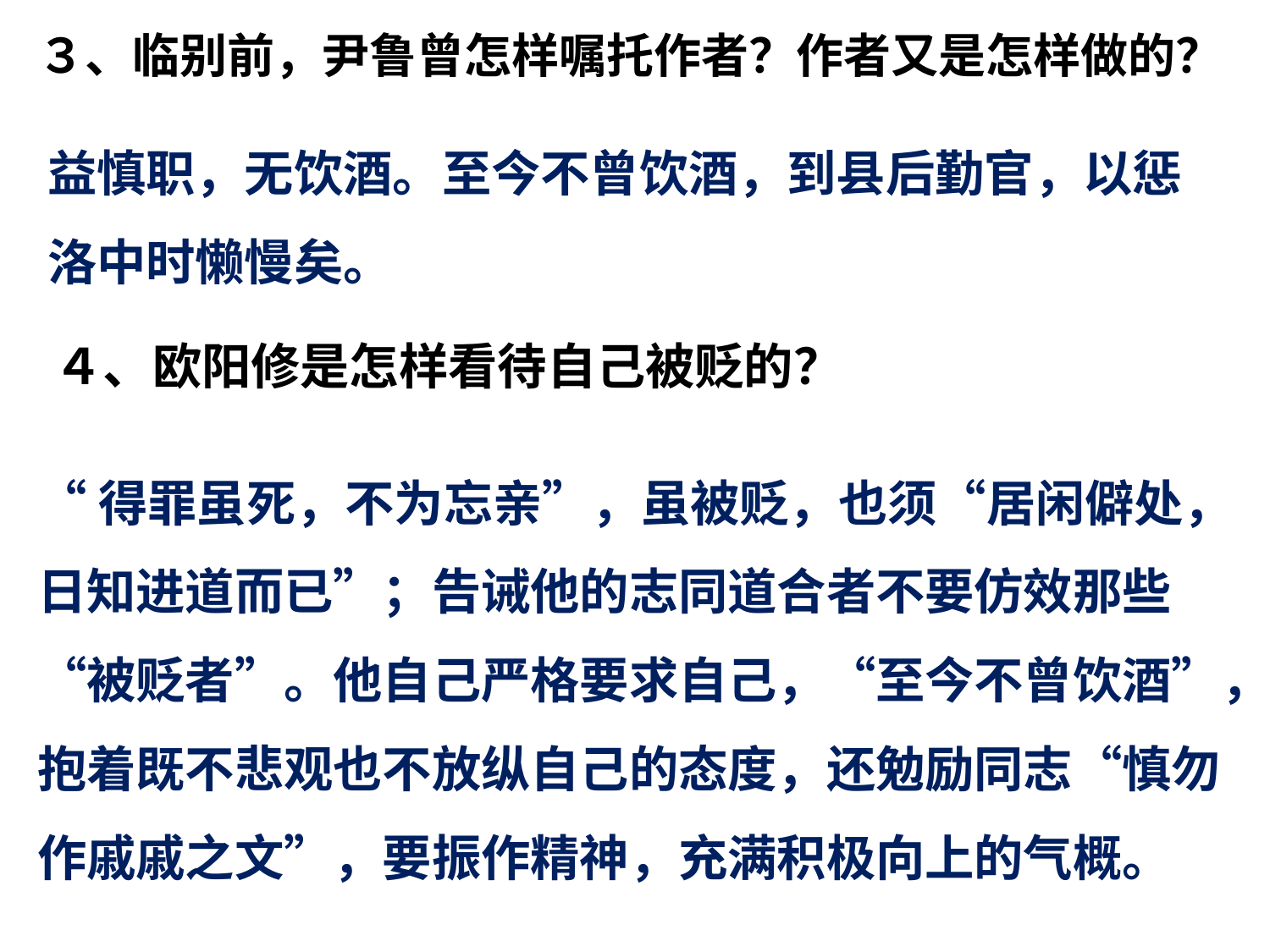

３、临别前，尹鲁曾怎样嘱托作者？作者又是怎样做的？

益慎职，无饮酒。至今不曾饮酒，到县后勤官，以惩洛中时懒慢矣。
４、欧阳修是怎样看待自己被贬的？
“得罪虽死，不为忘亲”，虽被贬，也须“居闲僻处，日知进道而已”；告诫他的志同道合者不要仿效那些“被贬者”。他自己严格要求自己，“至今不曾饮酒”，抱着既不悲观也不放纵自己的态度，还勉励同志“慎勿作戚戚之文”，要振作精神，充满积极向上的气概。